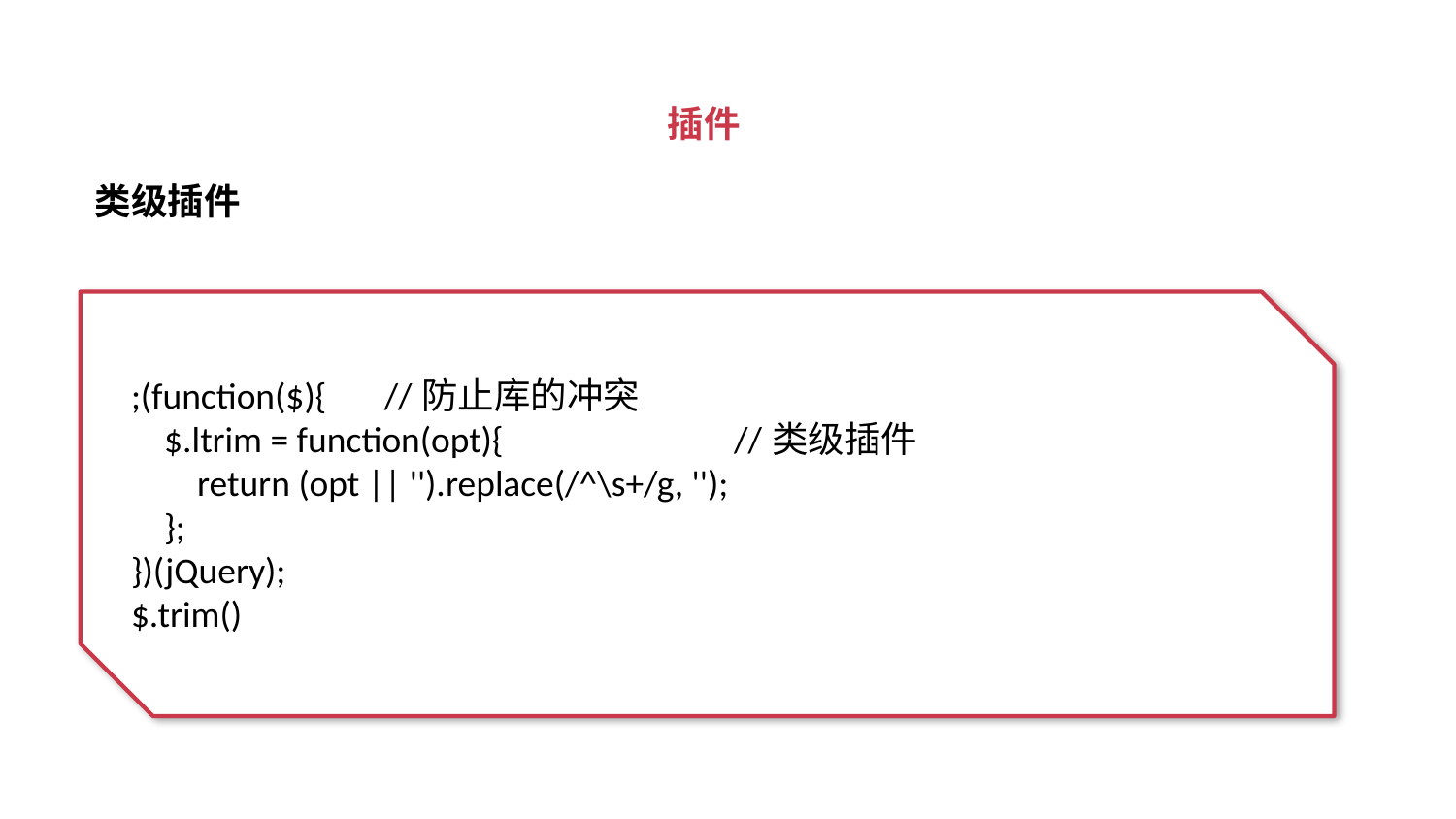

插件
类级插件
;(function($){       //防止库的冲突
    $.ltrim = function(opt){                            //类级插件
        return (opt || '').replace(/^\s+/g, '');
    };
})(jQuery);
$.trim()